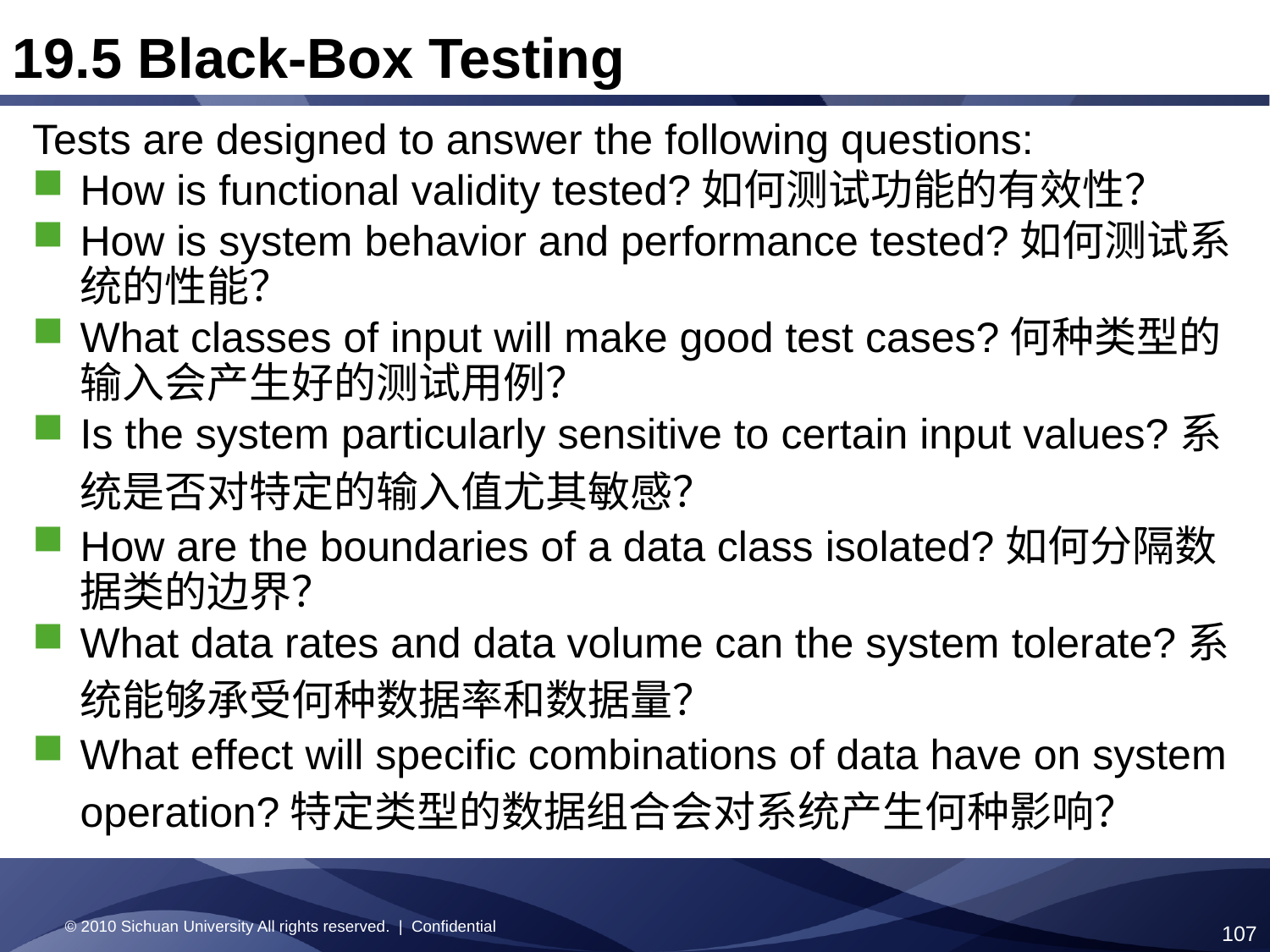

19.5 Black-Box Testing
Tests are designed to answer the following questions:
How is functional validity tested?如何测试功能的有效性？
How is system behavior and performance tested?如何测试系统的性能？
What classes of input will make good test cases?何种类型的输入会产生好的测试用例？
Is the system particularly sensitive to certain input values?系统是否对特定的输入值尤其敏感？
How are the boundaries of a data class isolated?如何分隔数据类的边界？
What data rates and data volume can the system tolerate?系统能够承受何种数据率和数据量？
What effect will specific combinations of data have on system operation?特定类型的数据组合会对系统产生何种影响？
© 2010 Sichuan University All rights reserved.  |  Confidential
107